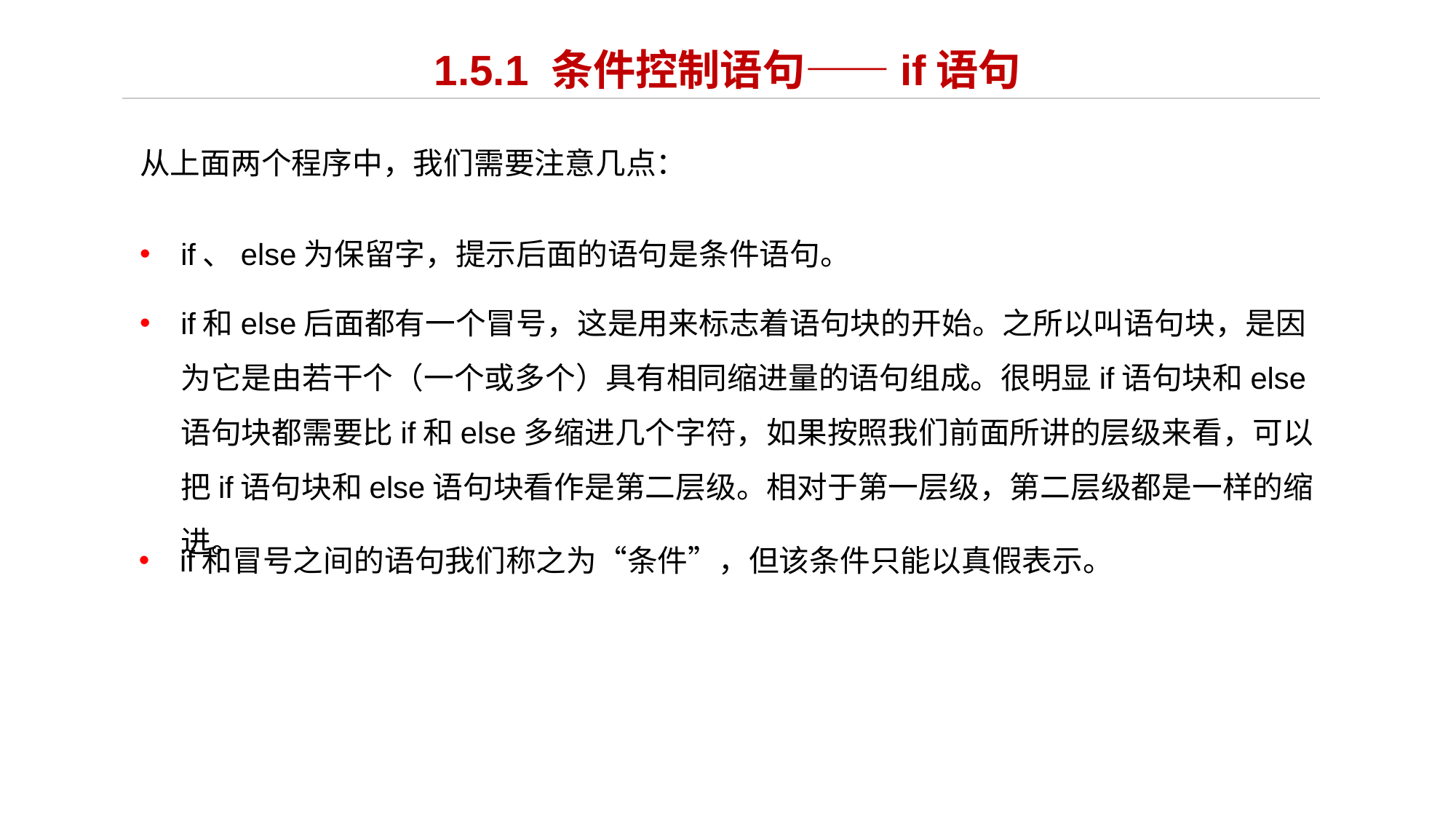

# 1.5.1 条件控制语句——if语句
从上面两个程序中，我们需要注意几点：
if、else为保留字，提示后面的语句是条件语句。
if和else后面都有一个冒号，这是用来标志着语句块的开始。之所以叫语句块，是因为它是由若干个（一个或多个）具有相同缩进量的语句组成。很明显if语句块和else语句块都需要比if和else多缩进几个字符，如果按照我们前面所讲的层级来看，可以把if语句块和else语句块看作是第二层级。相对于第一层级，第二层级都是一样的缩进。
if和冒号之间的语句我们称之为“条件”，但该条件只能以真假表示。